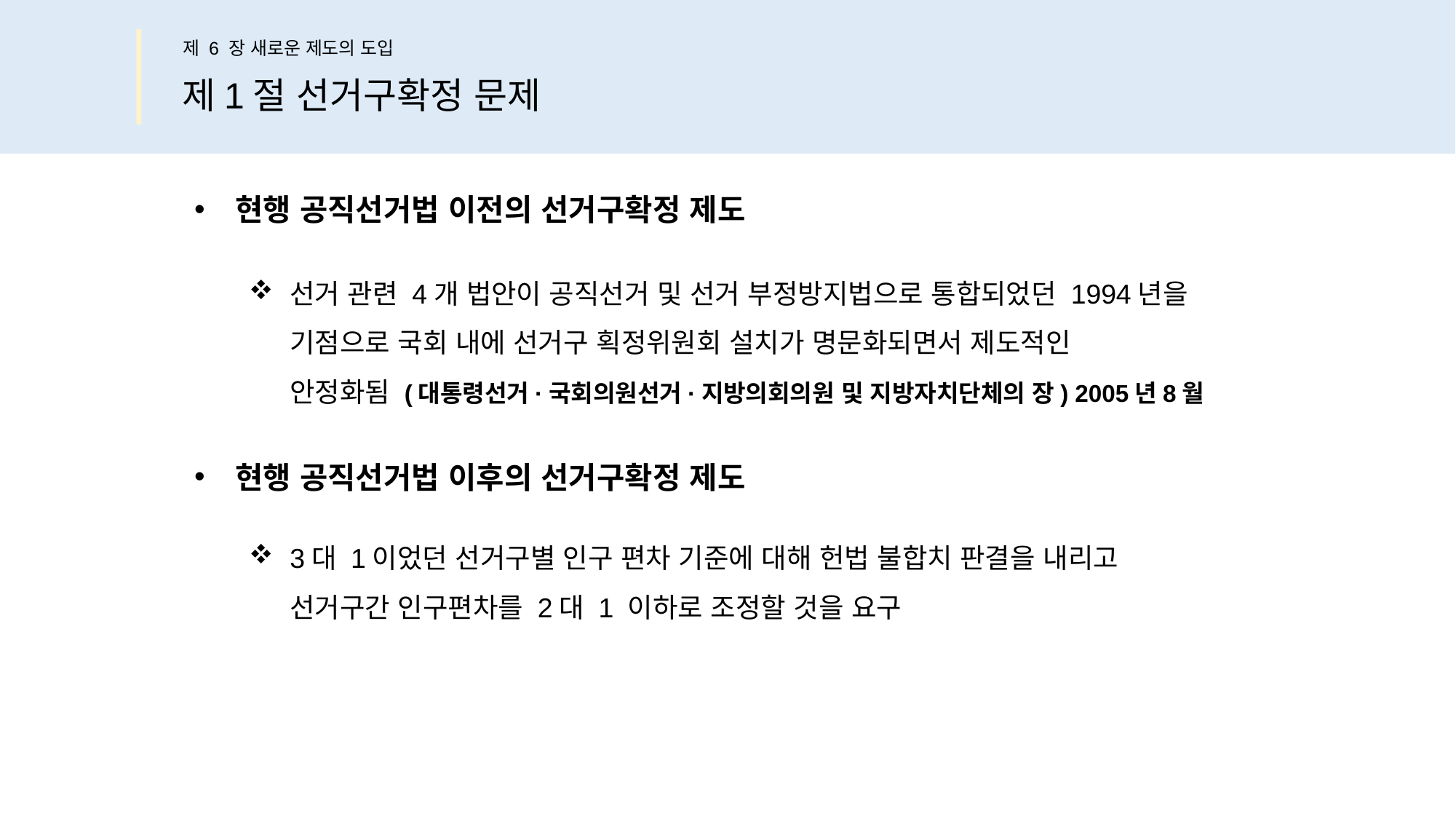

제 6 장 새로운 제도의 도입
제1절 선거구확정 문제
현행 공직선거법 이전의 선거구확정 제도

선거 관련 4개 법안이 공직선거 및 선거 부정방지법으로 통합되었던 1994년을
기점으로 국회 내에 선거구 획정위원회 설치가 명문화되면서 제도적인
안정화됨 (대통령선거·국회의원선거·지방의회의원 및 지방자치단체의 장) 2005년8월

현행 공직선거법 이후의 선거구확정 제도

3대 1이었던 선거구별 인구 편차 기준에 대해 헌법 불합치 판결을 내리고
선거구간 인구편차를 2대 1 이하로 조정할 것을 요구